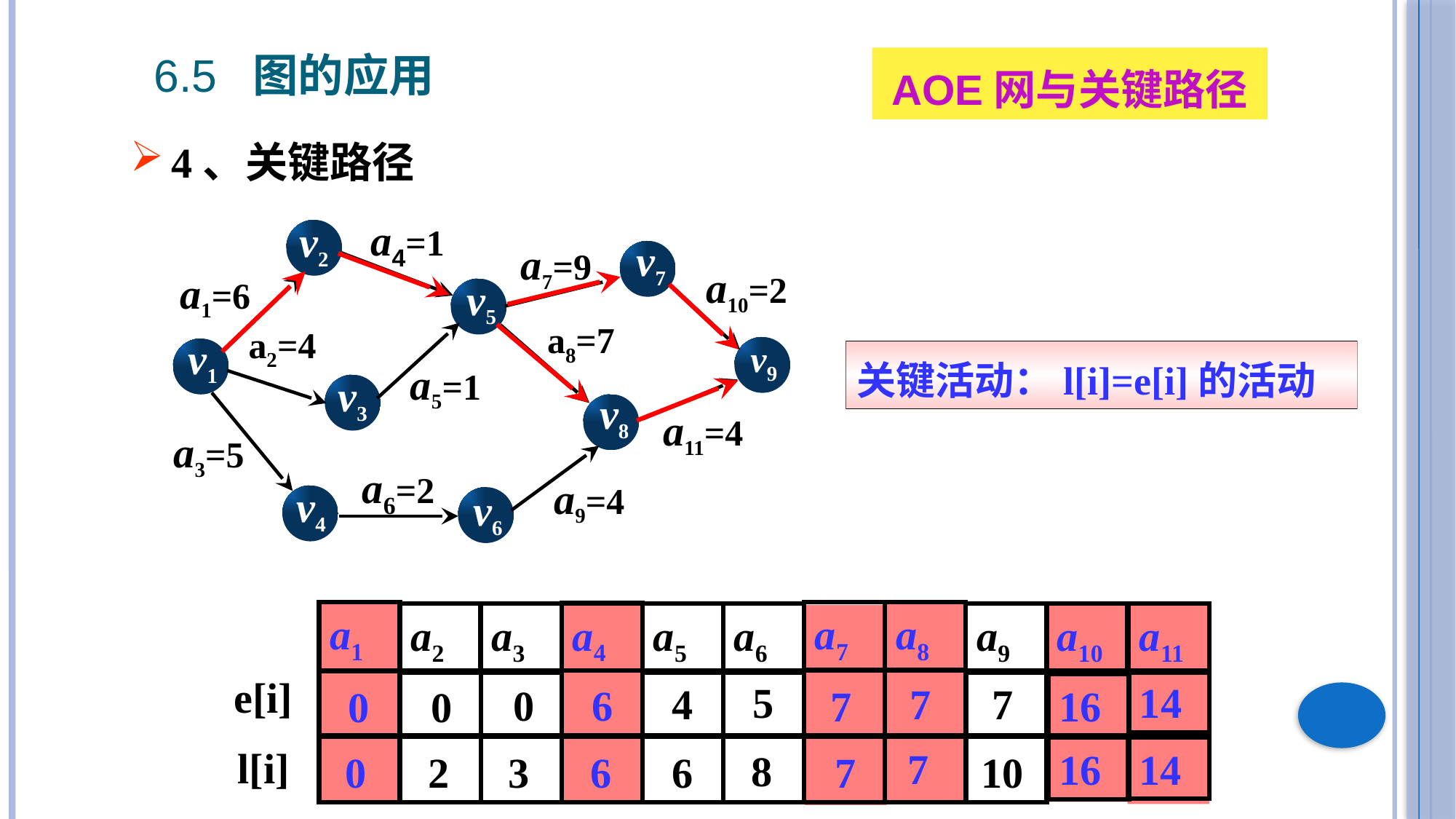

6.5  图的应用
AOE网与关键路径
4、关键路径

v2
a4=1

v7
a7=9

a10=2
a1=6
v5

a8=7
a2=4

v1
v9

关键活动：l[i]=e[i]的活动
a5=1
v3

v8

a11=4
a3=5

a6=2
a9=4
v4
v6

a1
a7
a8

a4
a2
a3
a5
a6
a9
a10

a11

e[i]

5
14
4
7
7
0
6
16
7
0
0
l[i]

7
14
16
8
0
2
3
6
6
7
10